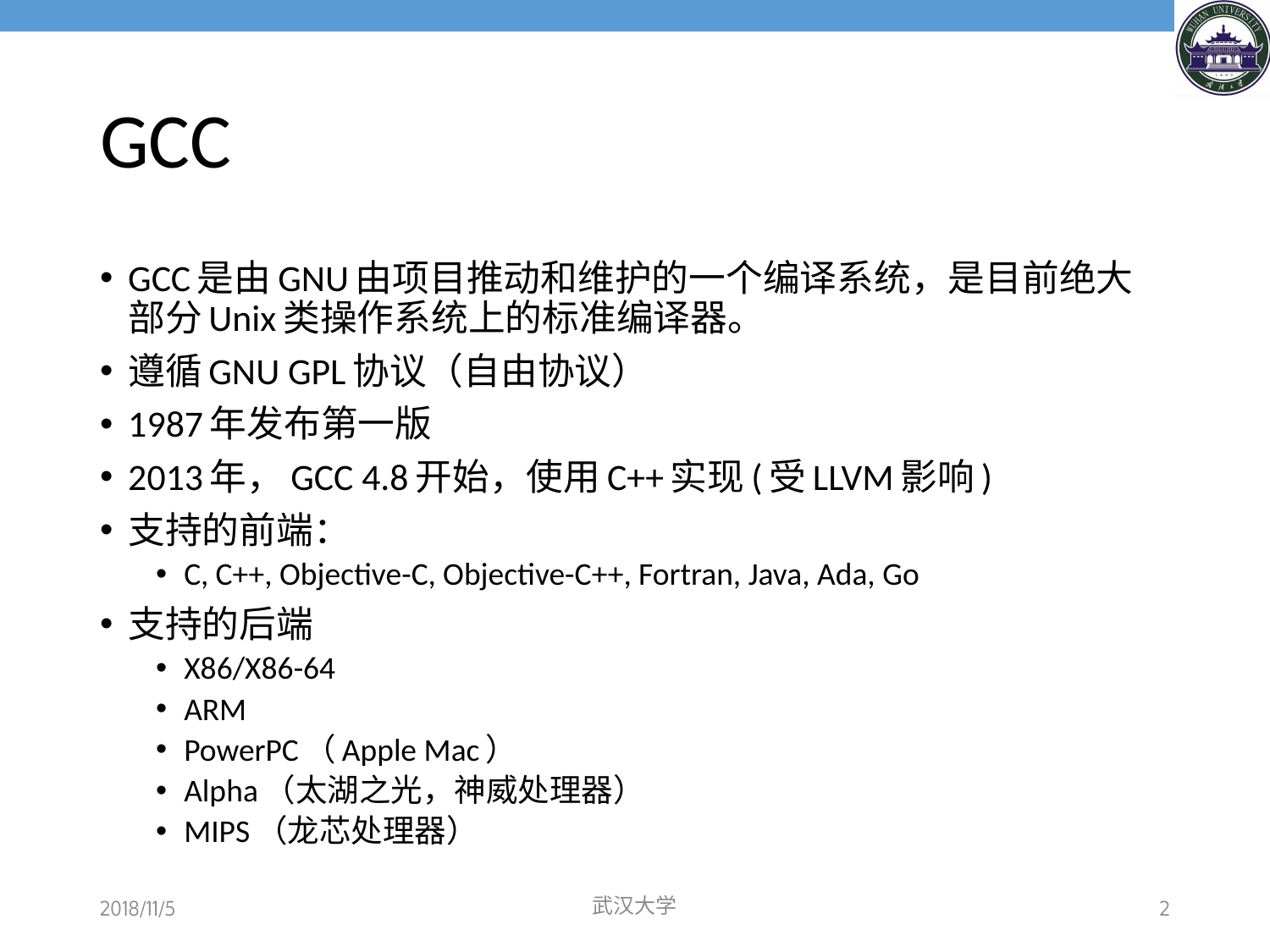

# GCC
GCC是由GNU由项目推动和维护的一个编译系统，是目前绝大部分Unix类操作系统上的标准编译器。
遵循GNU GPL协议（自由协议）
1987年发布第一版
2013年，GCC 4.8开始，使用C++实现(受LLVM影响)
支持的前端：
C, C++, Objective-C, Objective-C++, Fortran, Java, Ada, Go
支持的后端
X86/X86-64
ARM
PowerPC（Apple Mac）
Alpha（太湖之光，神威处理器）
MIPS（龙芯处理器）
2018/11/5
武汉大学
2